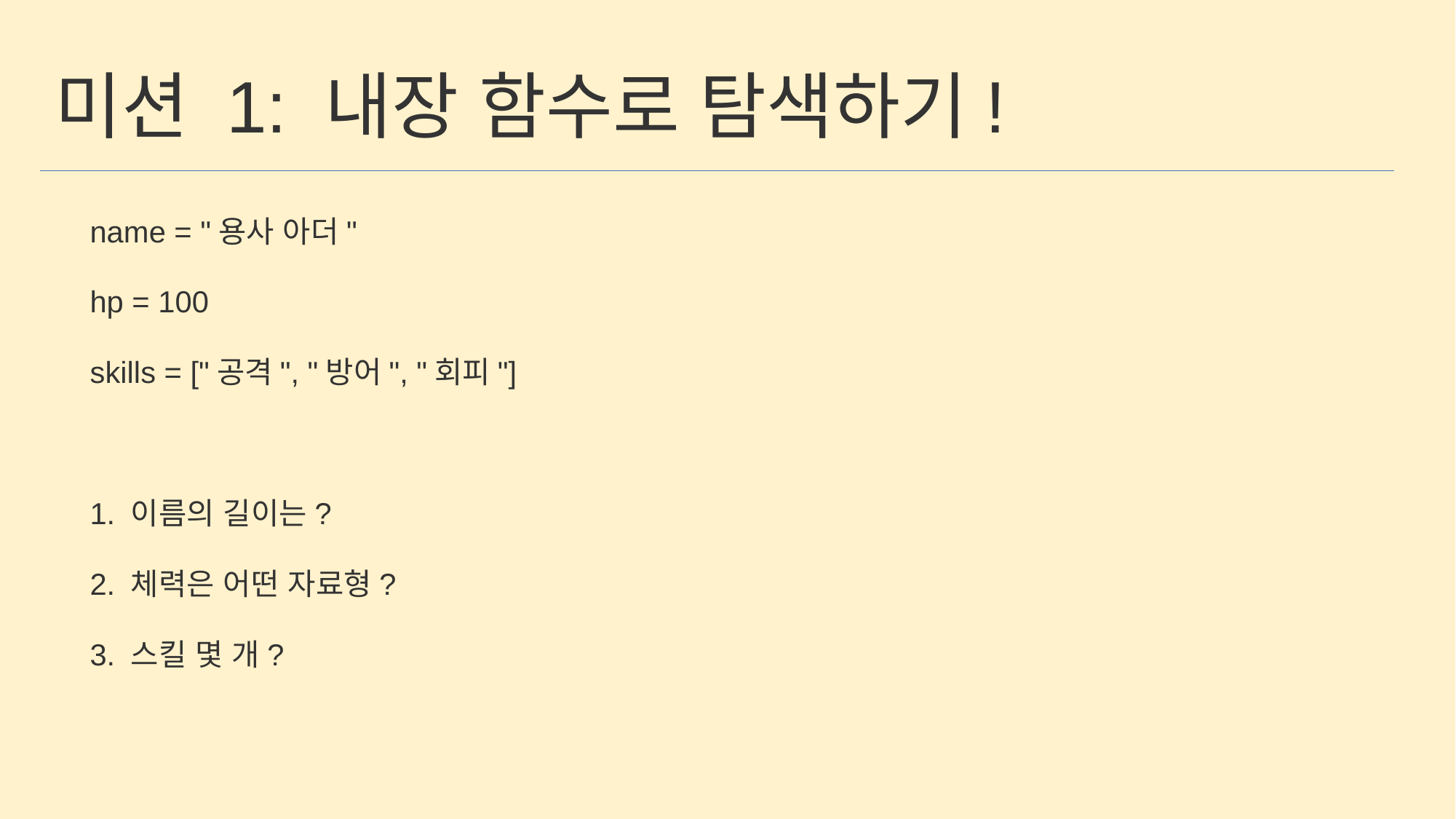

미션 1: 내장 함수로 탐색하기!
name = "용사 아더"
hp = 100
skills = ["공격", "방어", "회피"]

1. 이름의 길이는?
2. 체력은 어떤 자료형?
3. 스킬 몇 개?